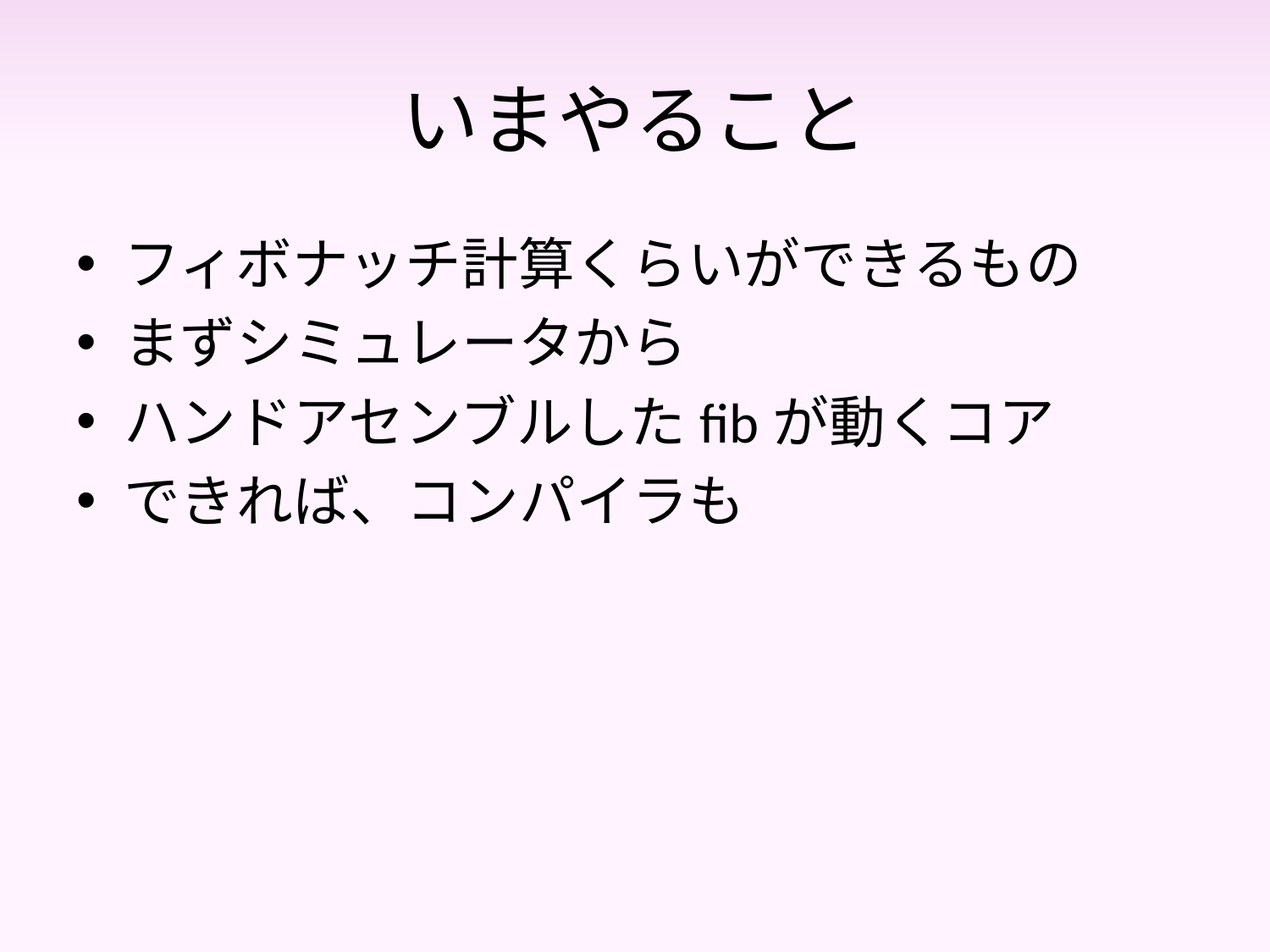

# いまやること
フィボナッチ計算くらいができるもの
まずシミュレータから
ハンドアセンブルしたfibが動くコア
できれば、コンパイラも